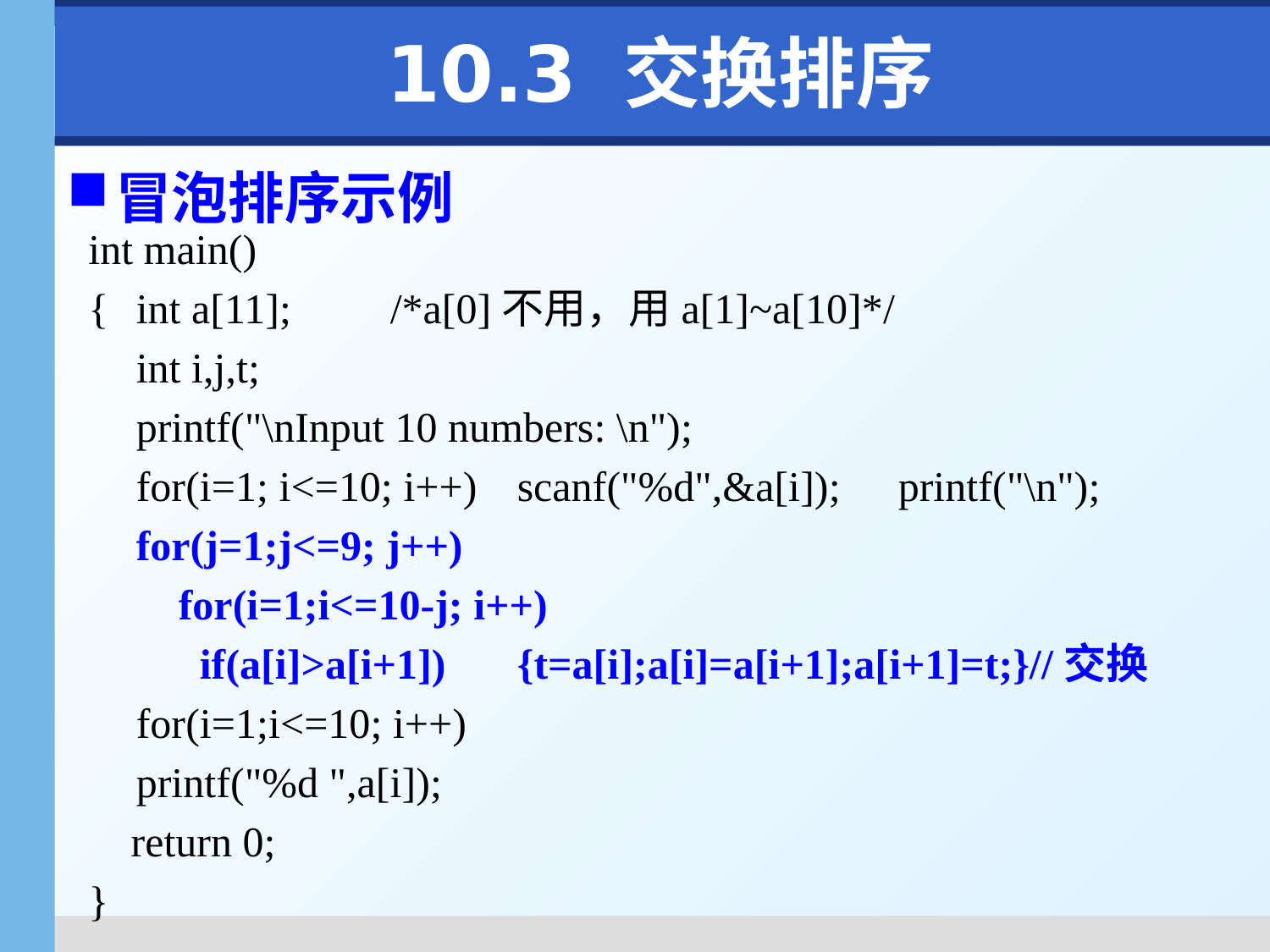

# 10.3 交换排序
冒泡排序示例
int main()
{	int a[11];	/*a[0]不用，用a[1]~a[10]*/
	int i,j,t;
	printf("\nInput 10 numbers: \n");
	for(i=1; i<=10; i++)	scanf("%d",&a[i]);	printf("\n");
	for(j=1;j<=9; j++)
	    for(i=1;i<=10-j; i++)
	      if(a[i]>a[i+1])	{t=a[i];a[i]=a[i+1];a[i+1]=t;}//交换
	for(i=1;i<=10; i++)
	printf("%d ",a[i]);
    return 0;
}